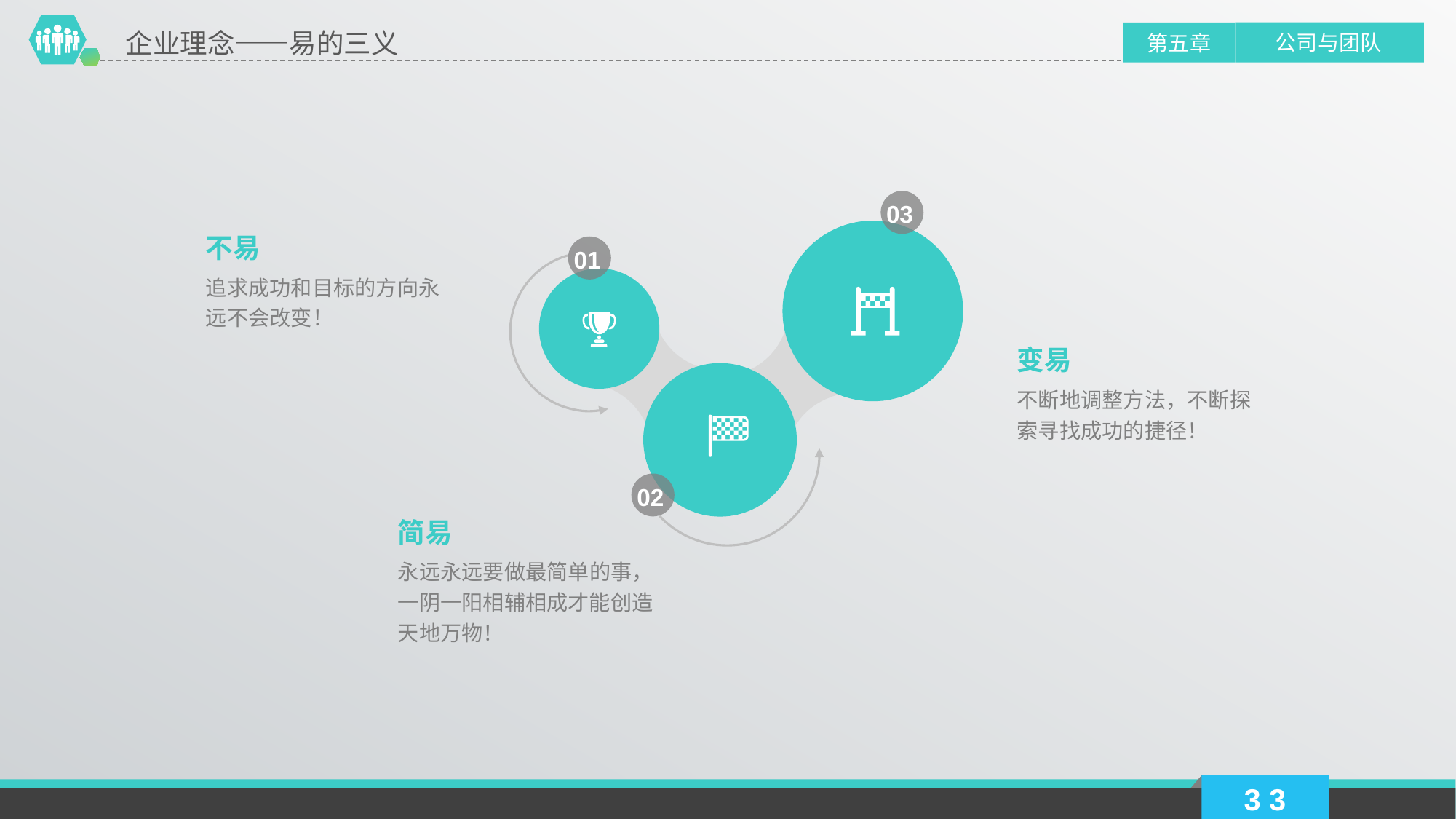

企业理念——易的三义

公司与团队
第五章

03

不易

01

追求成功和目标的方向永远不会改变！

变易

不断地调整方法，不断探索寻找成功的捷径！

02
简易
永远永远要做最简单的事，一阴一阳相辅相成才能创造天地万物！

3 3

延时符